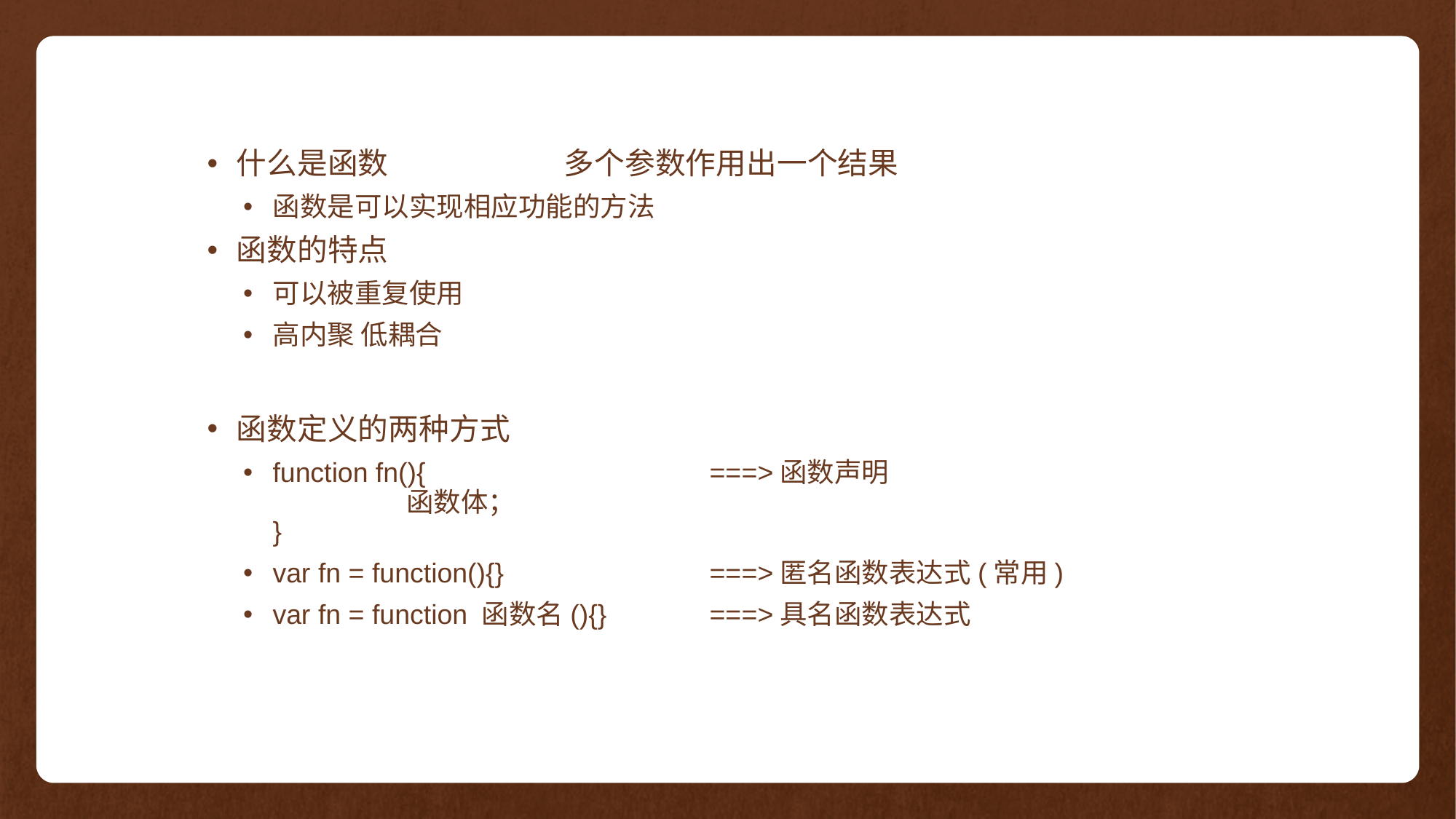

什么是函数		多个参数作用出一个结果
函数是可以实现相应功能的方法
函数的特点
可以被重复使用
高内聚 低耦合

函数定义的两种方式
function fn(){			===>函数声明
	    函数体；
}
var fn = function(){}		===>匿名函数表达式(常用)
var fn = function 函数名(){}	===>具名函数表达式